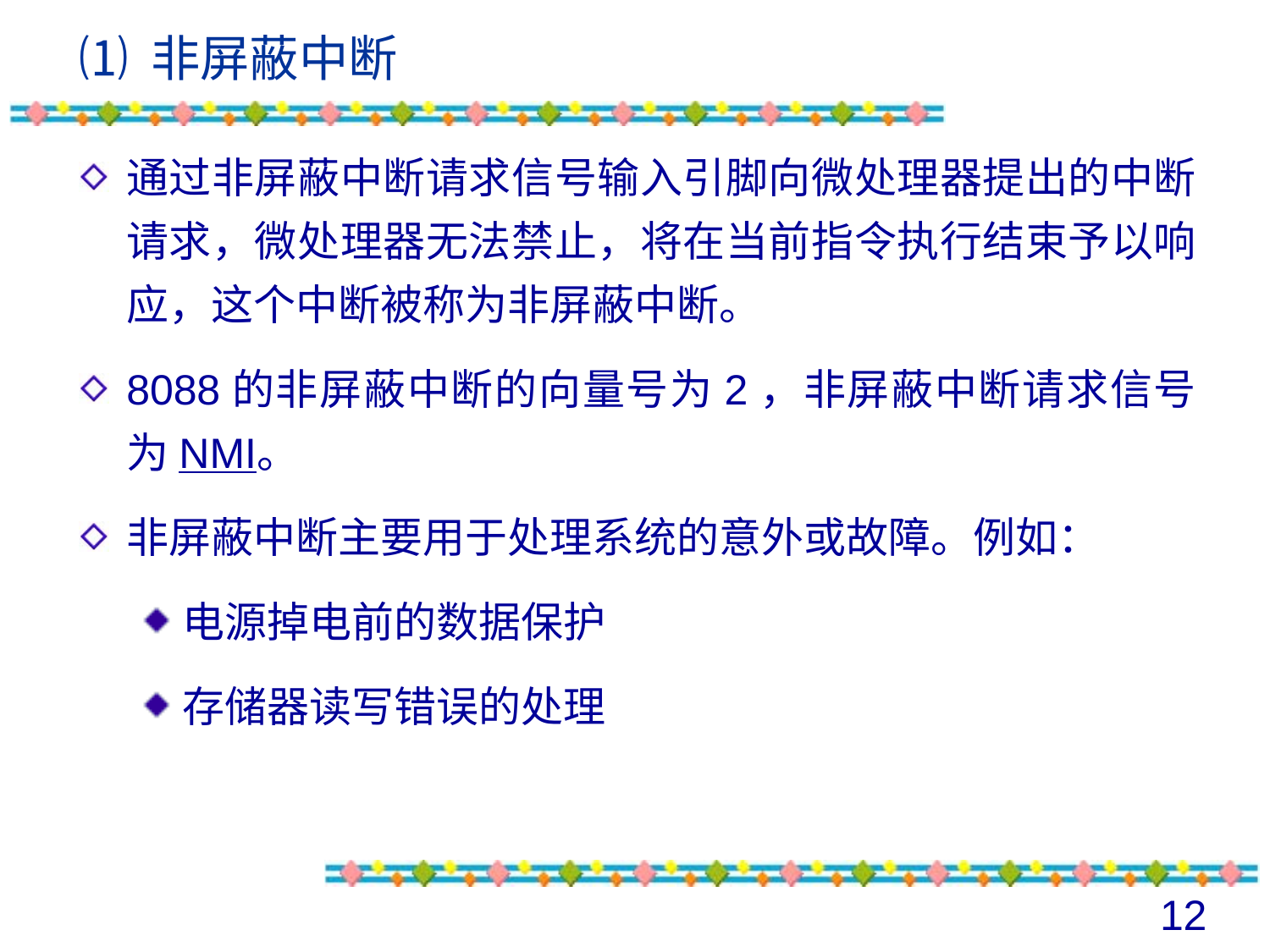

# ⑴ 非屏蔽中断
通过非屏蔽中断请求信号输入引脚向微处理器提出的中断请求，微处理器无法禁止，将在当前指令执行结束予以响应，这个中断被称为非屏蔽中断。
8088的非屏蔽中断的向量号为2，非屏蔽中断请求信号为NMI。
非屏蔽中断主要用于处理系统的意外或故障。例如：
电源掉电前的数据保护
存储器读写错误的处理